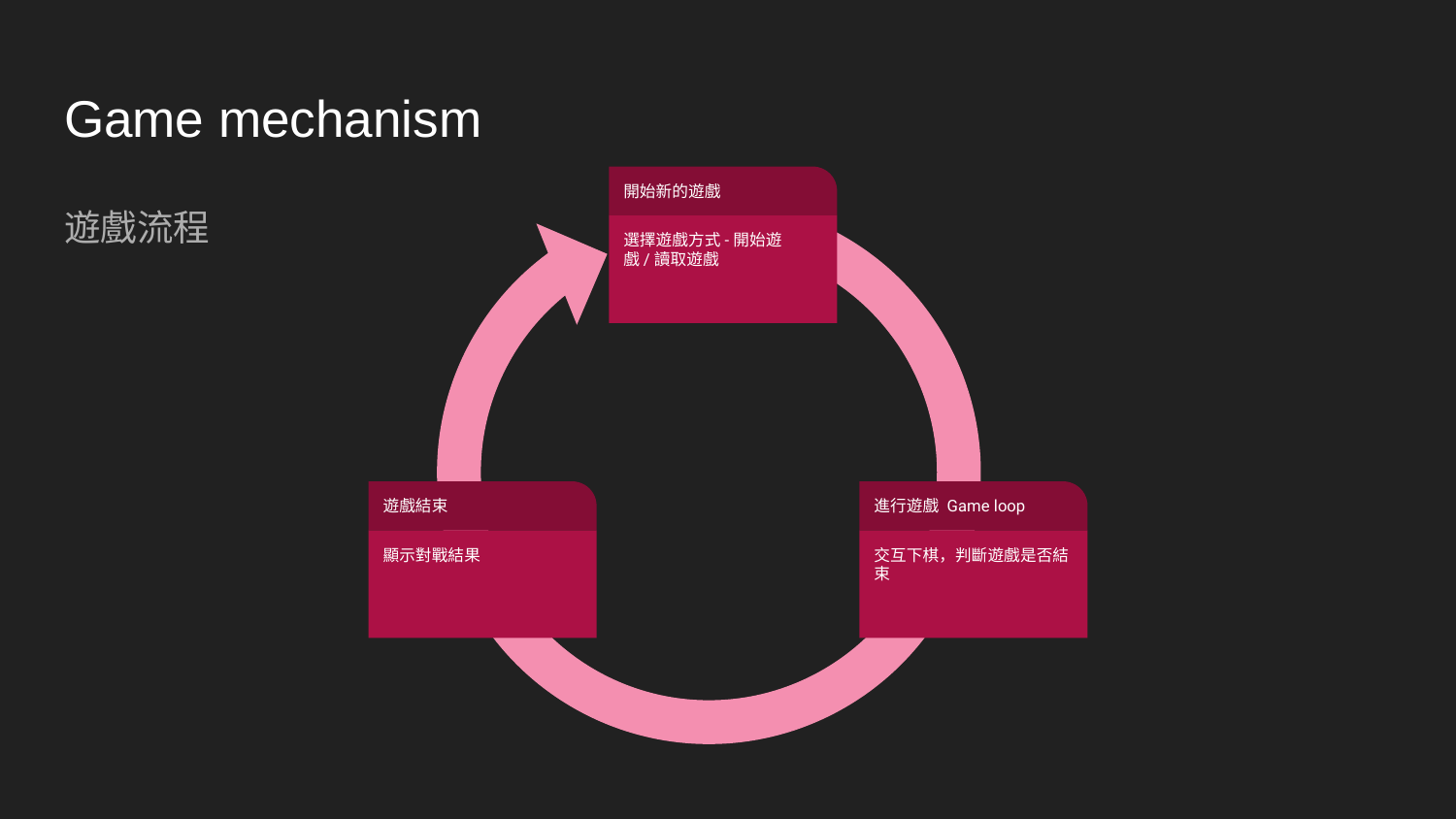

# Game mechanism
開始新的遊戲
選擇遊戲方式-開始遊戲/讀取遊戲

遊戲結束
顯示對戰結果
進行遊戲 Game loop
交互下棋，判斷遊戲是否結束

遊戲流程